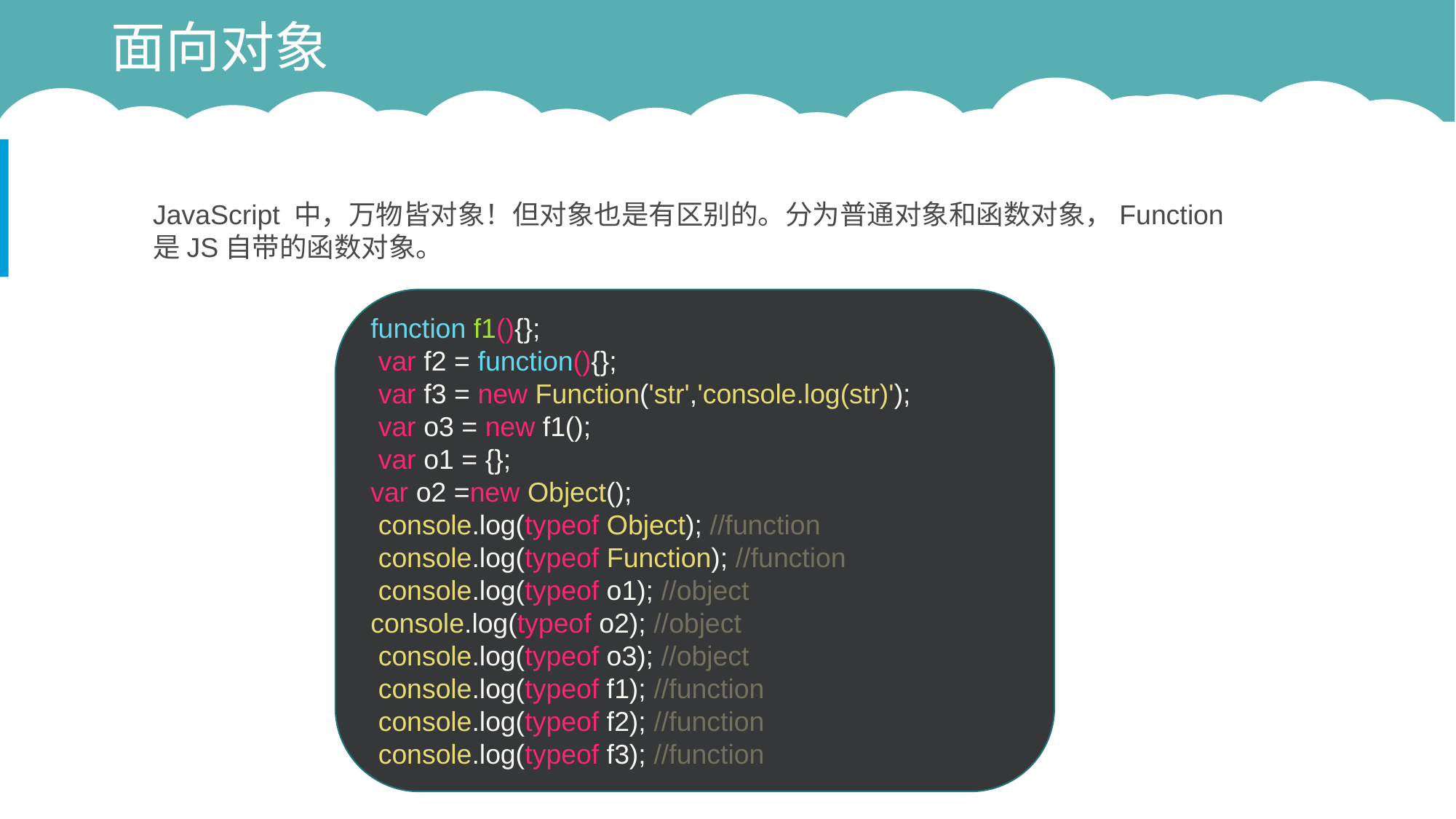

# 面向对象

JavaScript 中，万物皆对象！但对象也是有区别的。分为普通对象和函数对象，Function 是JS自带的函数对象。
function f1(){};
 var f2 = function(){};
 var f3 = new Function('str','console.log(str)');
 var o3 = new f1();
 var o1 = {};
var o2 =new Object();
 console.log(typeof Object); //function
 console.log(typeof Function); //function
 console.log(typeof o1); //object
console.log(typeof o2); //object
 console.log(typeof o3); //object
 console.log(typeof f1); //function
 console.log(typeof f2); //function
 console.log(typeof f3); //function